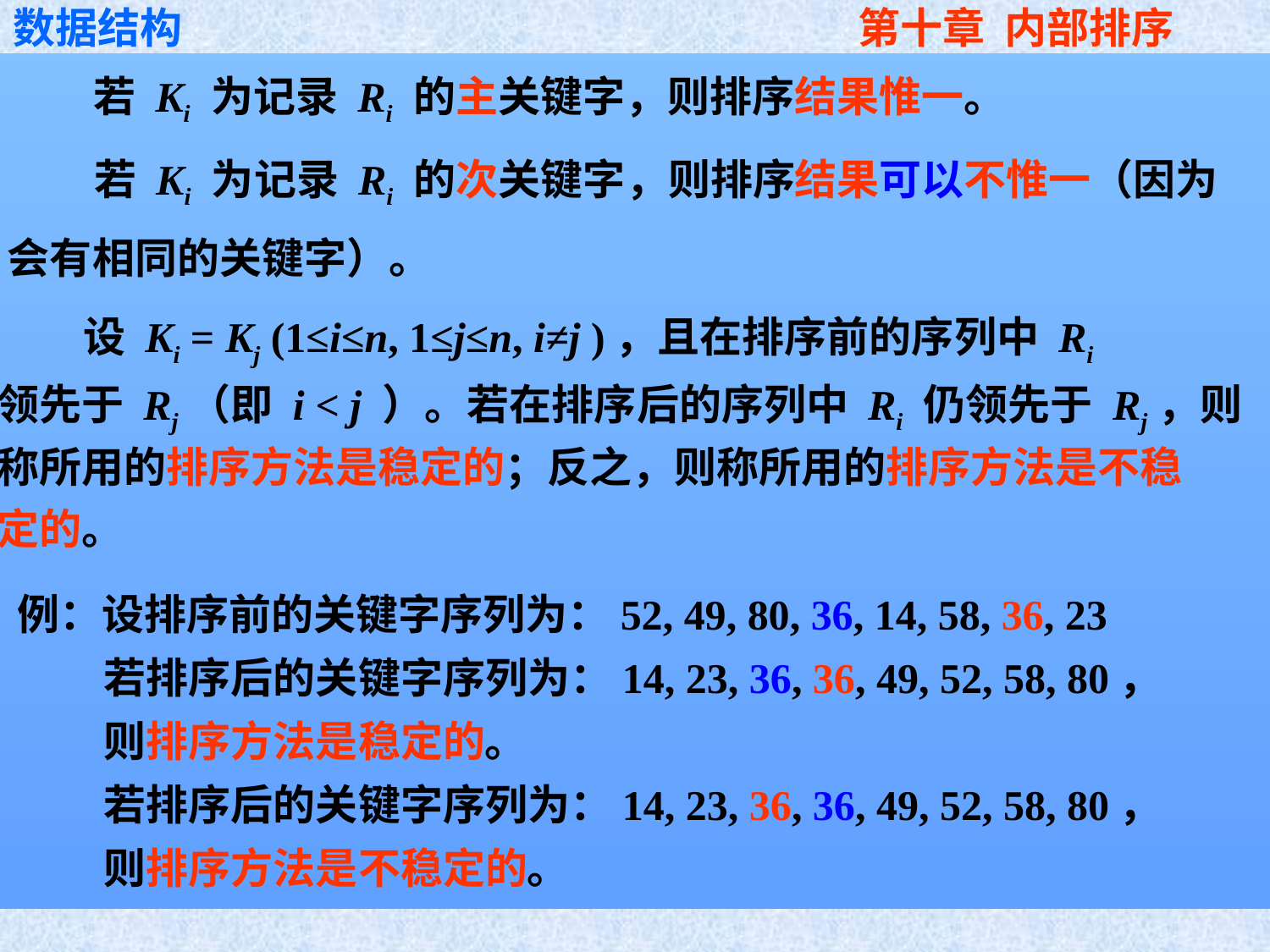

若 Ki 为记录 Ri 的主关键字，则排序结果惟一。
        若 Ki 为记录 Ri 的次关键字，则排序结果可以不惟一（因为
会有相同的关键字）。
        设 Ki = Kj (1≤i≤n, 1≤j≤n, i≠j )，且在排序前的序列中 Ri
领先于 Rj（即 i < j ）。若在排序后的序列中 Ri 仍领先于 Rj，则
称所用的排序方法是稳定的；反之，则称所用的排序方法是不稳
定的。
例：设排序前的关键字序列为：52, 49, 80, 36, 14, 58, 36, 23
        若排序后的关键字序列为：14, 23, 36, 36, 49, 52, 58, 80，
        则排序方法是稳定的。
        若排序后的关键字序列为：14, 23, 36, 36, 49, 52, 58, 80，
        则排序方法是不稳定的。